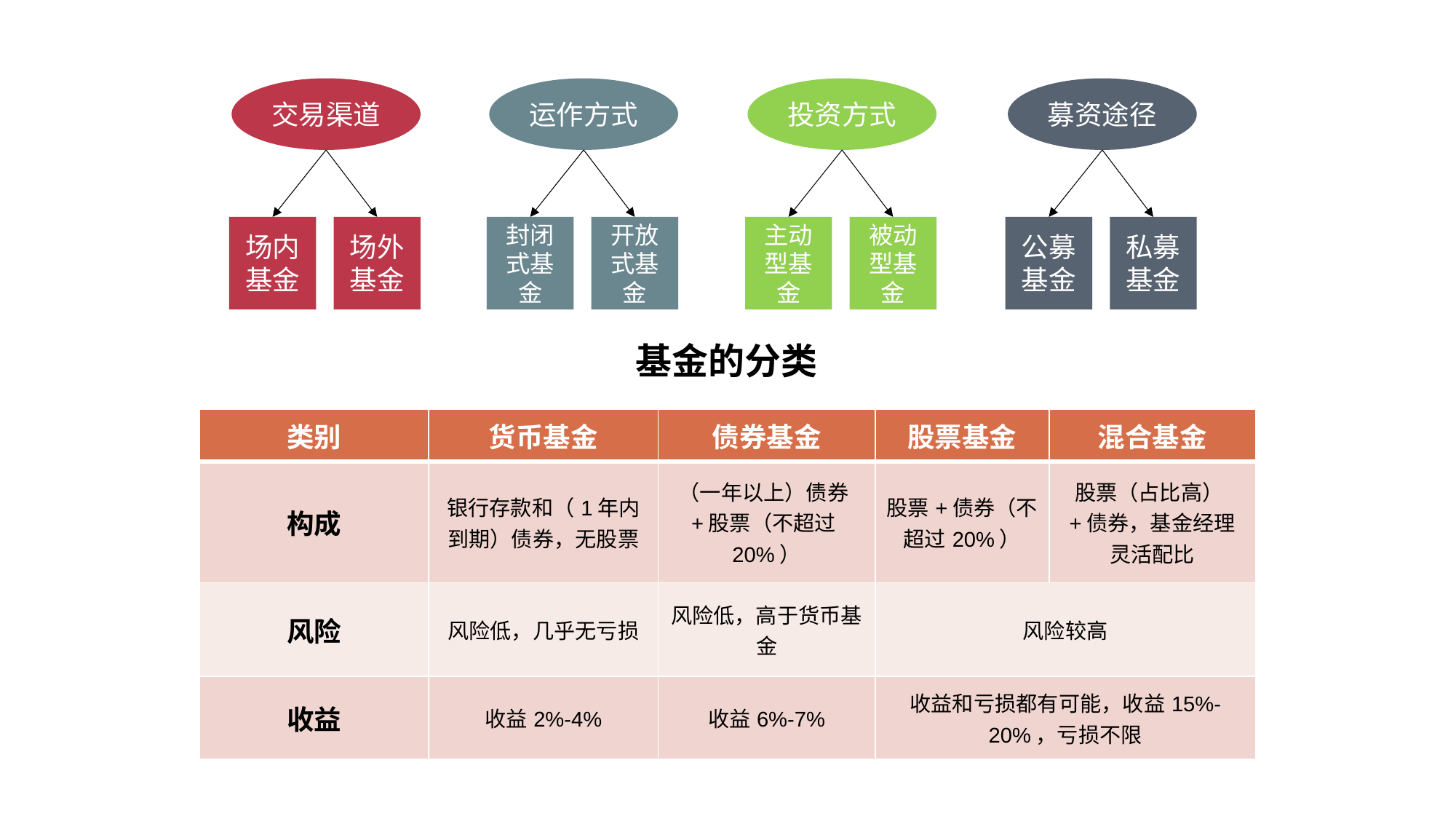

募资途径
运作方式
投资方式
交易渠道
私募基金
公募基金
开放式基金
被动型基金
场外基金
封闭式基金
主动型基金
场内基金
基金的分类
| 类别 | 货币基金 | 债券基金 | 股票基金 | 混合基金 |
| --- | --- | --- | --- | --- |
| 构成 | 银行存款和（1年内到期）债券，无股票 | （一年以上）债券+股票（不超过20%） | 股票+债券（不超过20%） | 股票（占比高）+债券，基金经理灵活配比 |
| 风险 | 风险低，几乎无亏损 | 风险低，高于货币基金 | 风险较高 |  |
| 收益 | 收益2%-4% | 收益6%-7% | 收益和亏损都有可能，收益15%-20%，亏损不限 |  |